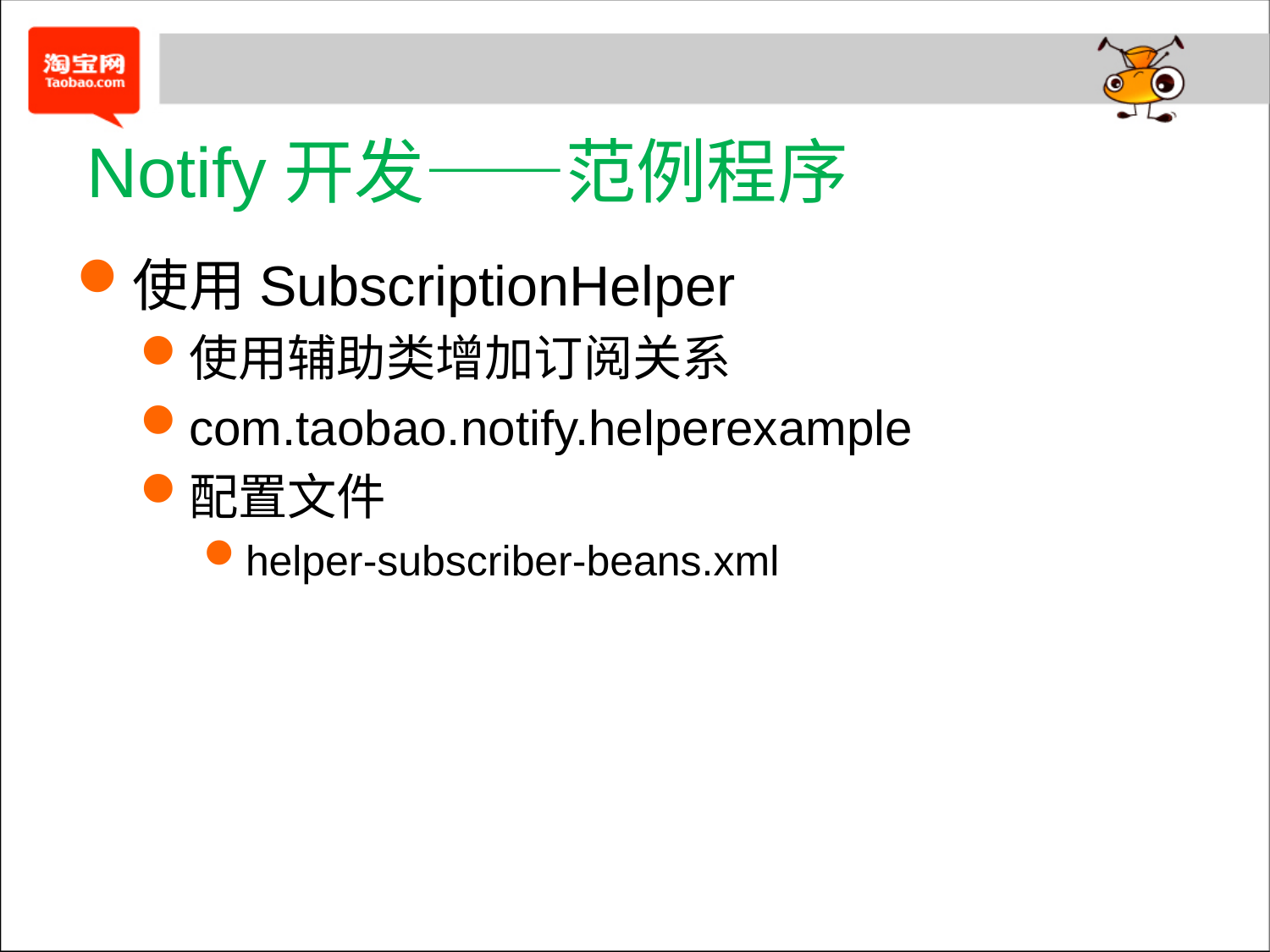

# Notify开发——范例程序
使用SubscriptionHelper
使用辅助类增加订阅关系
com.taobao.notify.helperexample
配置文件
helper-subscriber-beans.xml